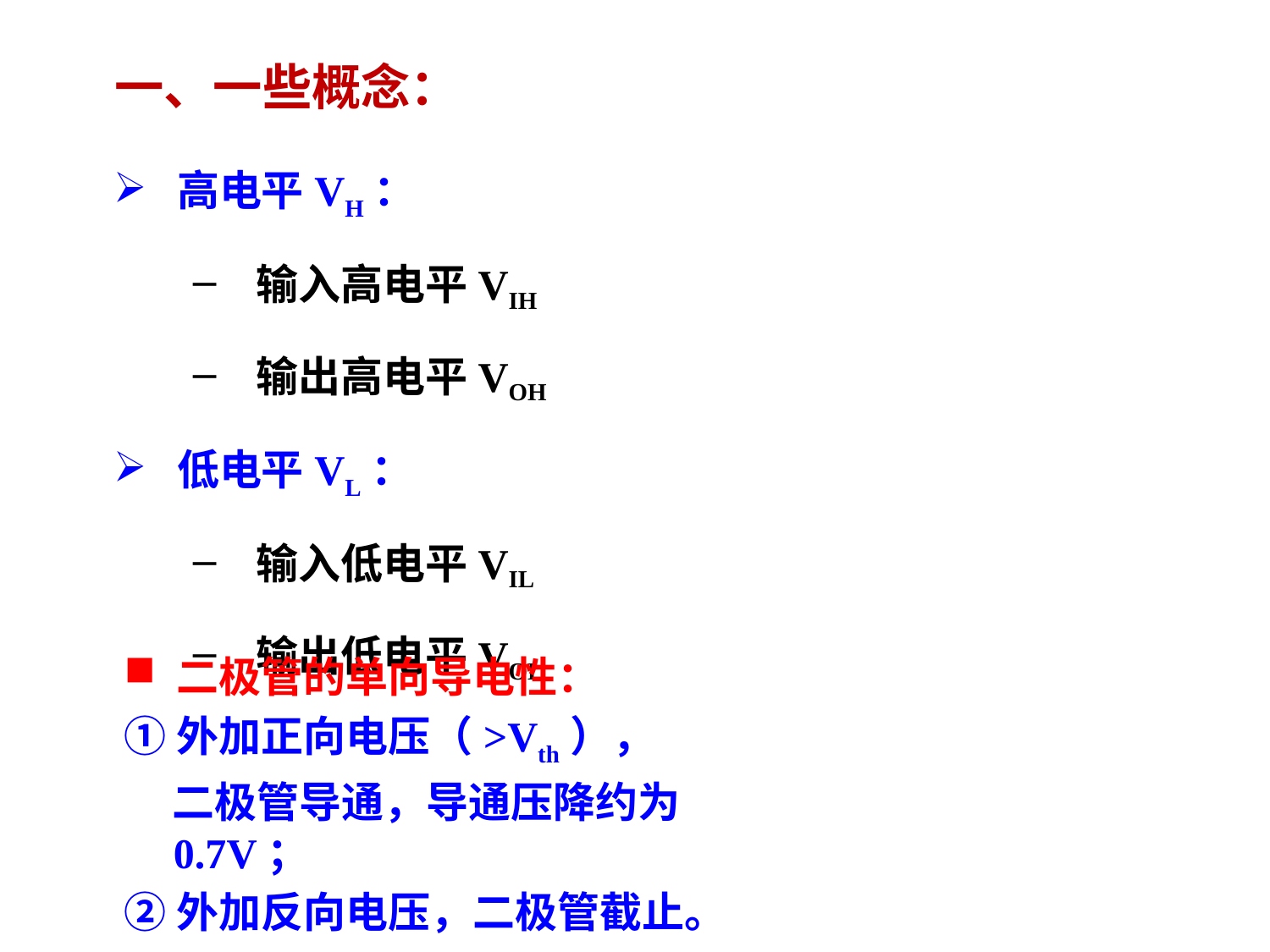

一、一些概念：
高电平VH：
输入高电平VIH
输出高电平VOH
低电平VL：
输入低电平VIL
输出低电平VOL
 二极管的单向导电性：
①外加正向电压（>Vth），
    二极管导通，导通压降约为0.7V；
②外加反向电压，二极管截止。